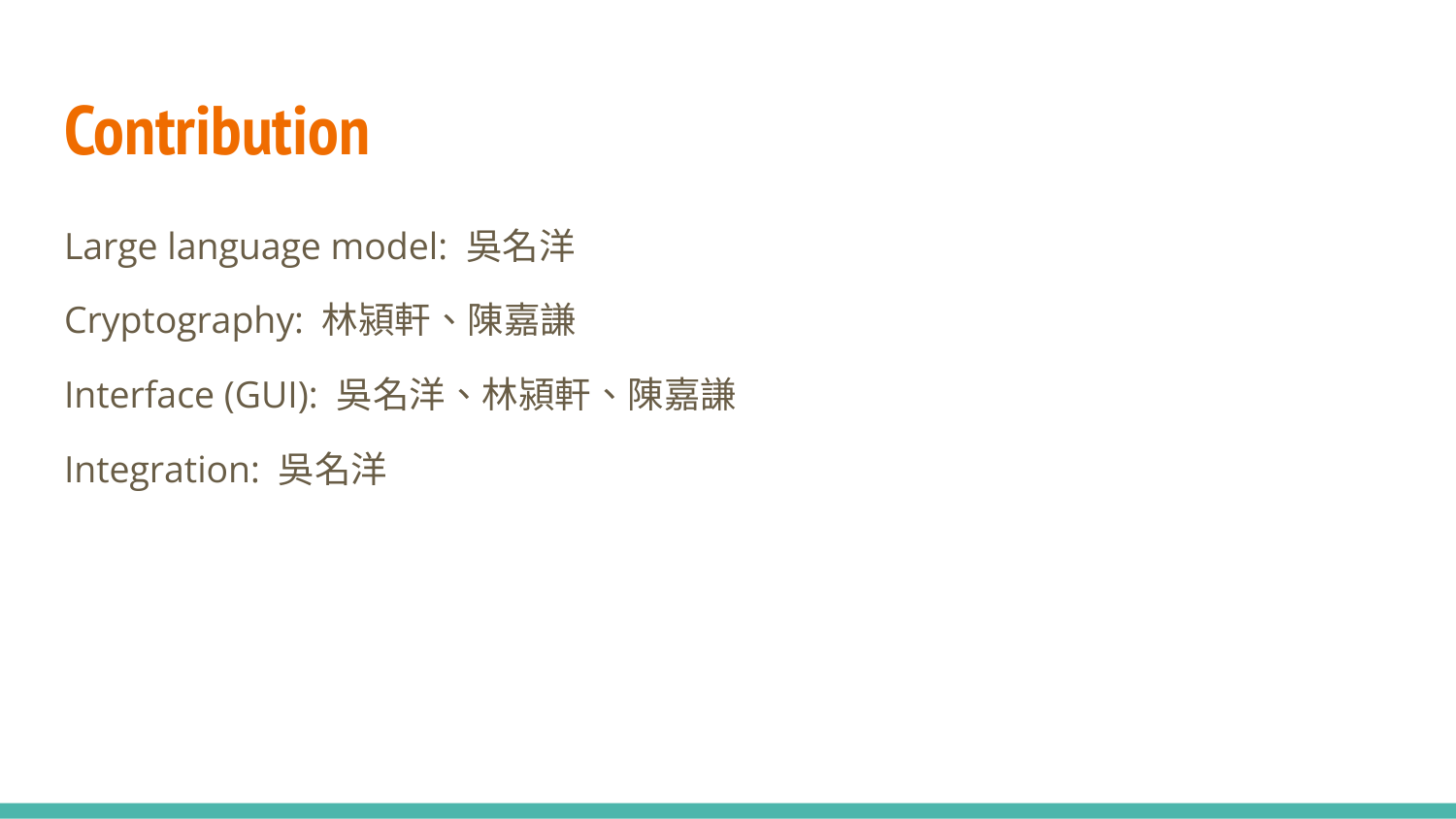

# Contribution
Large language model: 吳名洋
Cryptography: 林潁軒、陳嘉謙
Interface (GUI): 吳名洋、林潁軒、陳嘉謙
Integration: 吳名洋